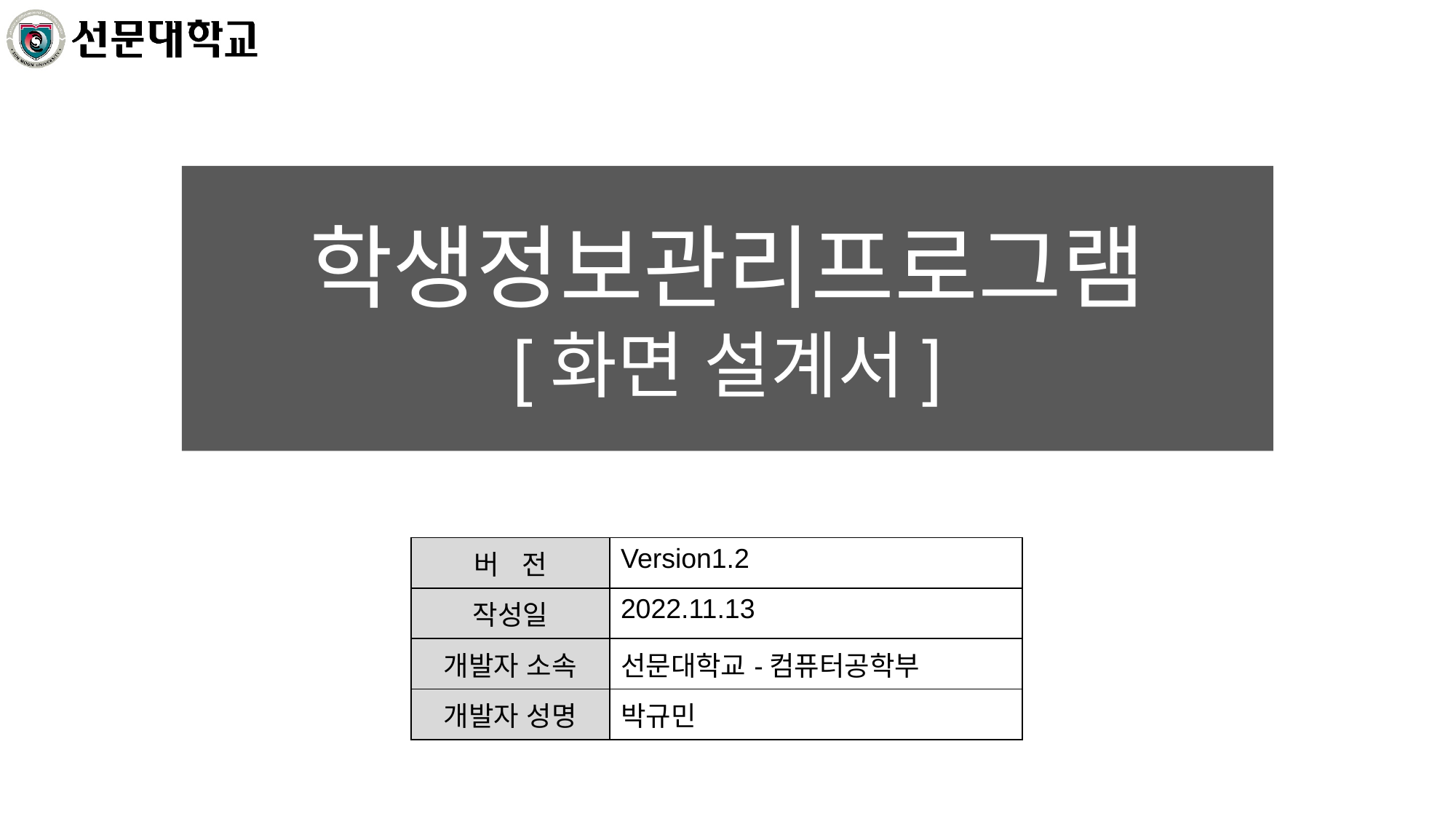

# 학생정보관리프로그램 [화면 설계서]
| 버 전 | Version1.2 |
| --- | --- |
| 작성일 | 2022.11.13 |
| 개발자 소속 | 선문대학교-컴퓨터공학부 |
| 개발자 성명 | 박규민 |